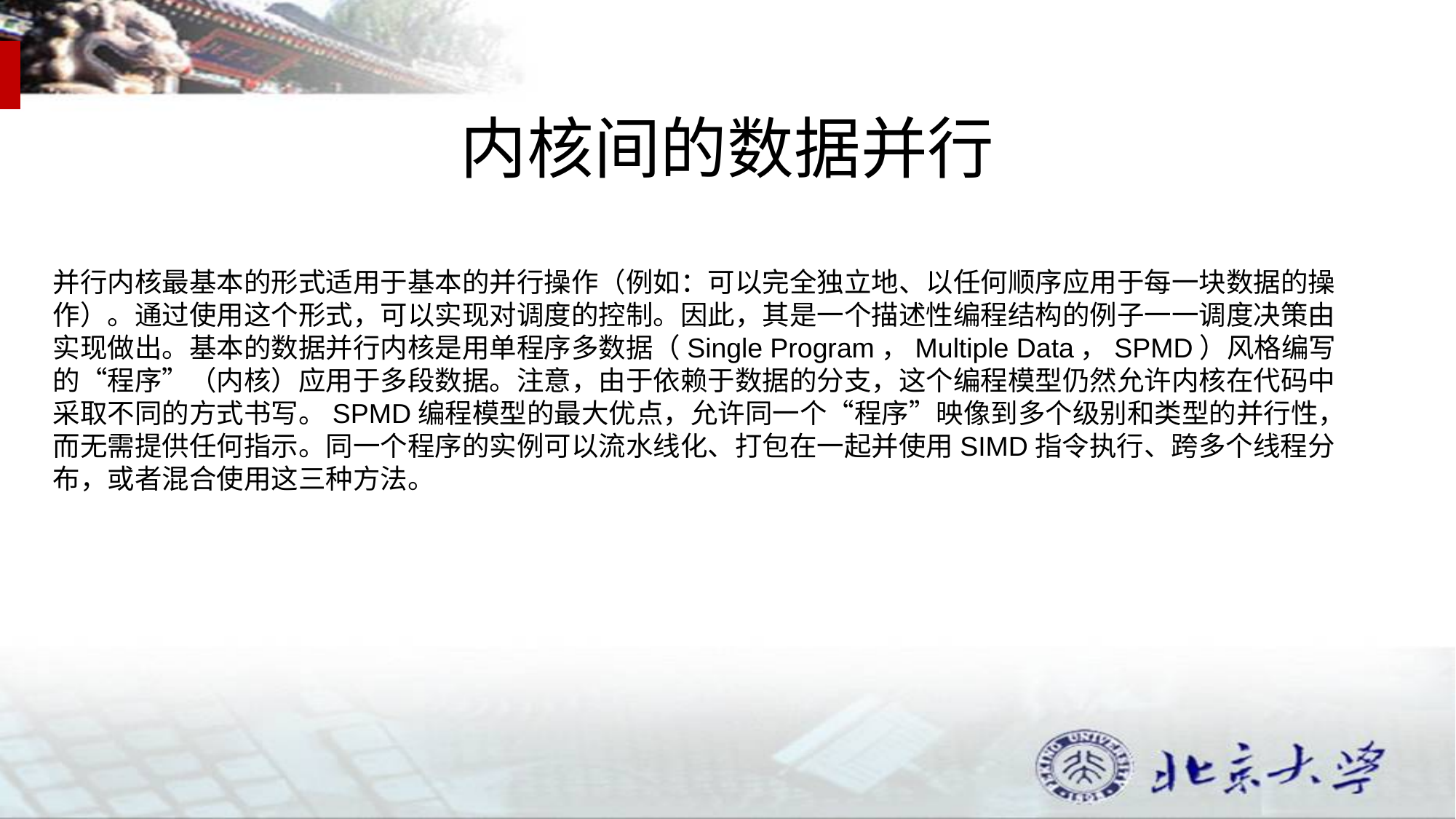

# 内核间的数据并行

并行内核最基本的形式适用于基本的并行操作（例如：可以完全独立地、以任何顺序应用于每一块数据的操作）。通过使用这个形式，可以实现对调度的控制。因此，其是一个描述性编程结构的例子一一调度决策由实现做出。基本的数据并行内核是用单程序多数据（Single Program，Multiple Data，SPMD）风格编写的“程序”（内核）应用于多段数据。注意，由于依赖于数据的分支，这个编程模型仍然允许内核在代码中采取不同的方式书写。SPMD编程模型的最大优点，允许同一个“程序”映像到多个级别和类型的并行性，而无需提供任何指示。同一个程序的实例可以流水线化、打包在一起并使用SIMD指令执行、跨多个线程分布，或者混合使用这三种方法。